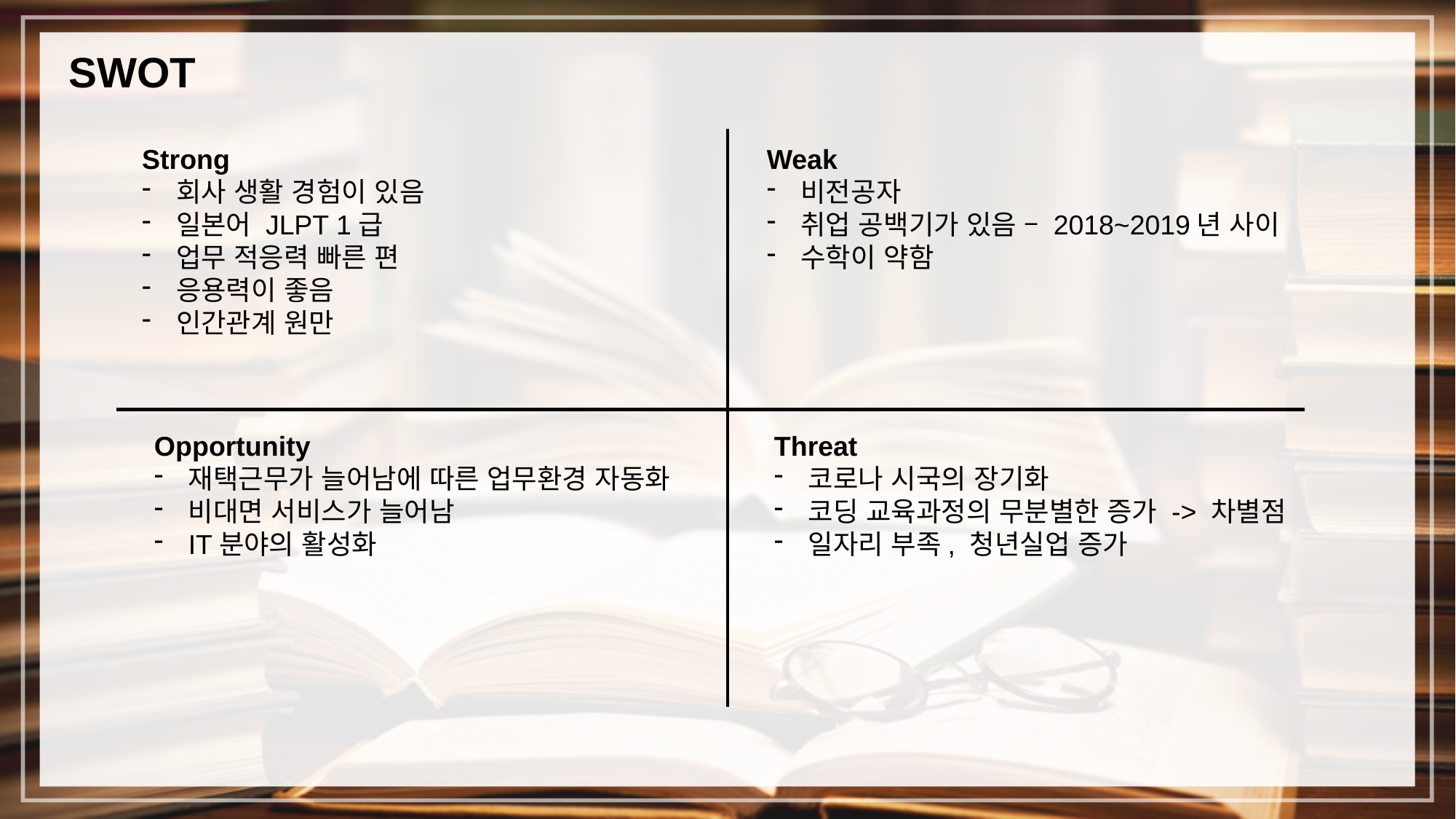

SWOT
Strong
회사 생활 경험이 있음
일본어 JLPT 1급
업무 적응력 빠른 편
응용력이 좋음
인간관계 원만
Weak
비전공자
취업 공백기가 있음 – 2018~2019년 사이
수학이 약함
Opportunity
재택근무가 늘어남에 따른 업무환경 자동화
비대면 서비스가 늘어남
IT분야의 활성화

Threat
코로나 시국의 장기화
코딩 교육과정의 무분별한 증가 -> 차별점
일자리 부족, 청년실업 증가